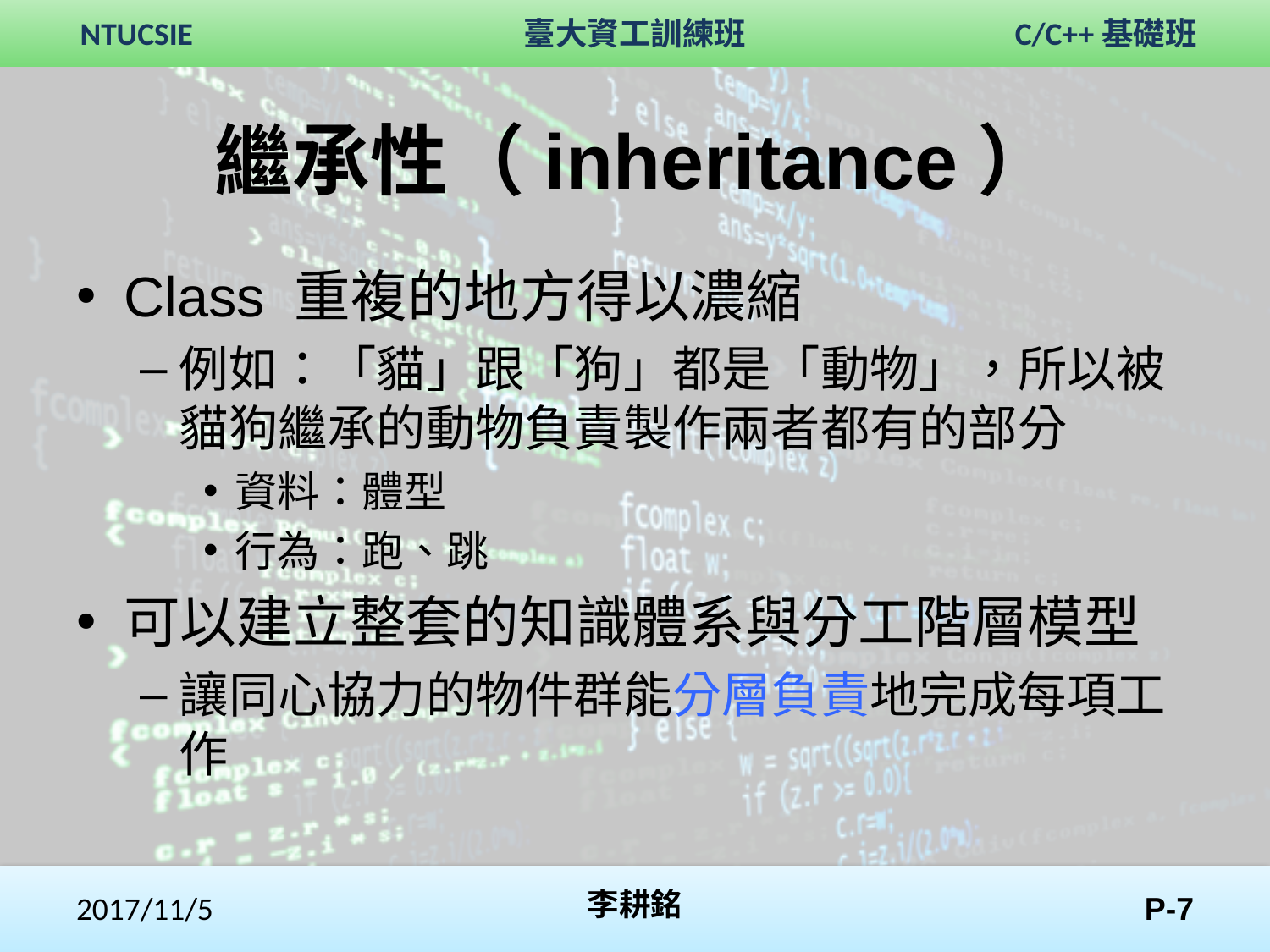

# 繼承性（inheritance）
Class 重複的地方得以濃縮
例如：「貓」跟「狗」都是「動物」，所以被貓狗繼承的動物負責製作兩者都有的部分
資料：體型
行為：跑、跳
可以建立整套的知識體系與分工階層模型
讓同心協力的物件群能分層負責地完成每項工作
2017/11/5
P-7
李耕銘